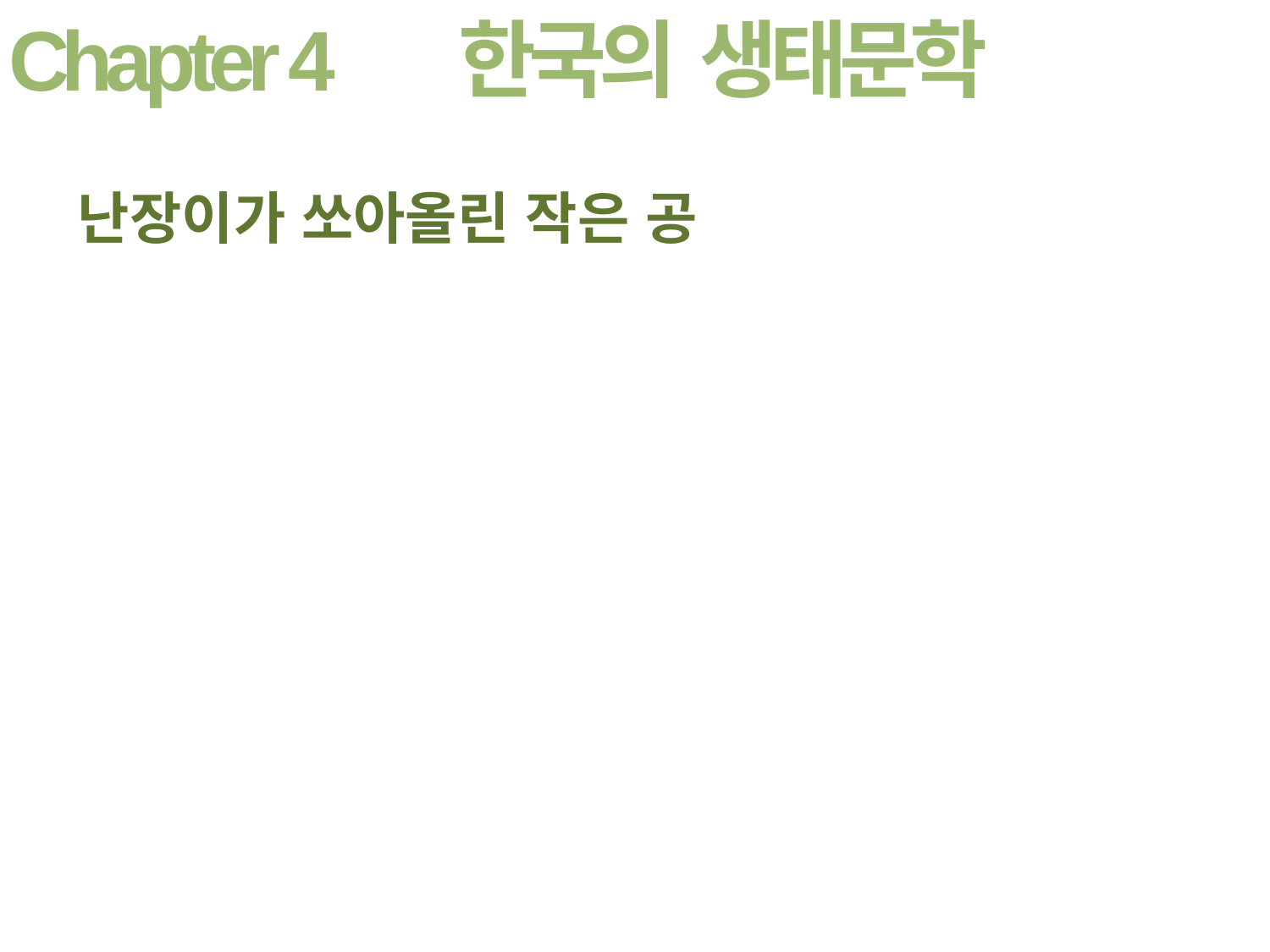

Chapter 4
한국의  생태문학
난장이가 쏘아올린 작은 공